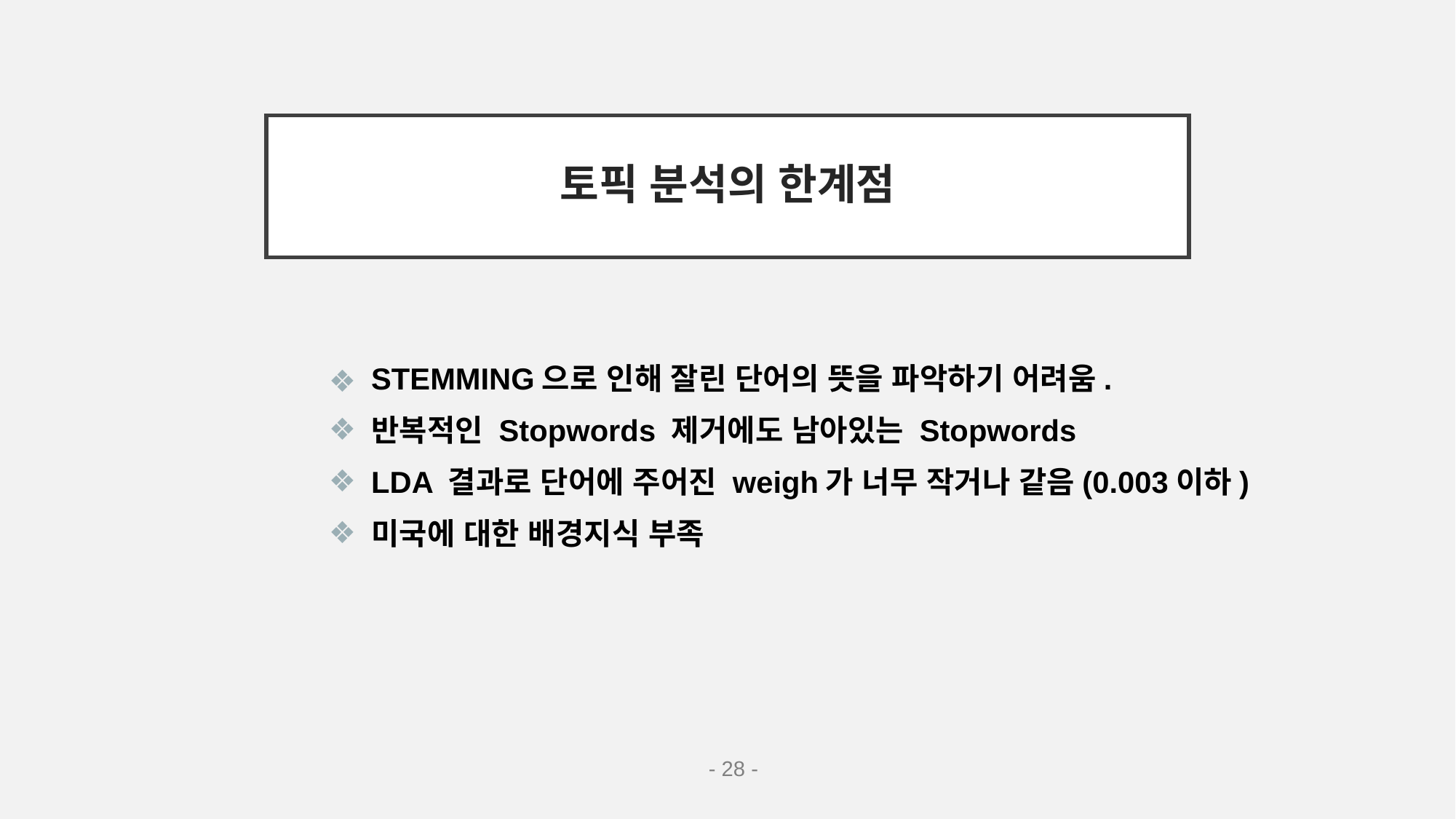

# 토픽 분석의 한계점

STEMMING으로 인해 잘린 단어의 뜻을 파악하기 어려움.
반복적인 Stopwords 제거에도 남아있는 Stopwords
LDA 결과로 단어에 주어진 weigh가 너무 작거나 같음(0.003이하)
미국에 대한 배경지식 부족

- 28 -